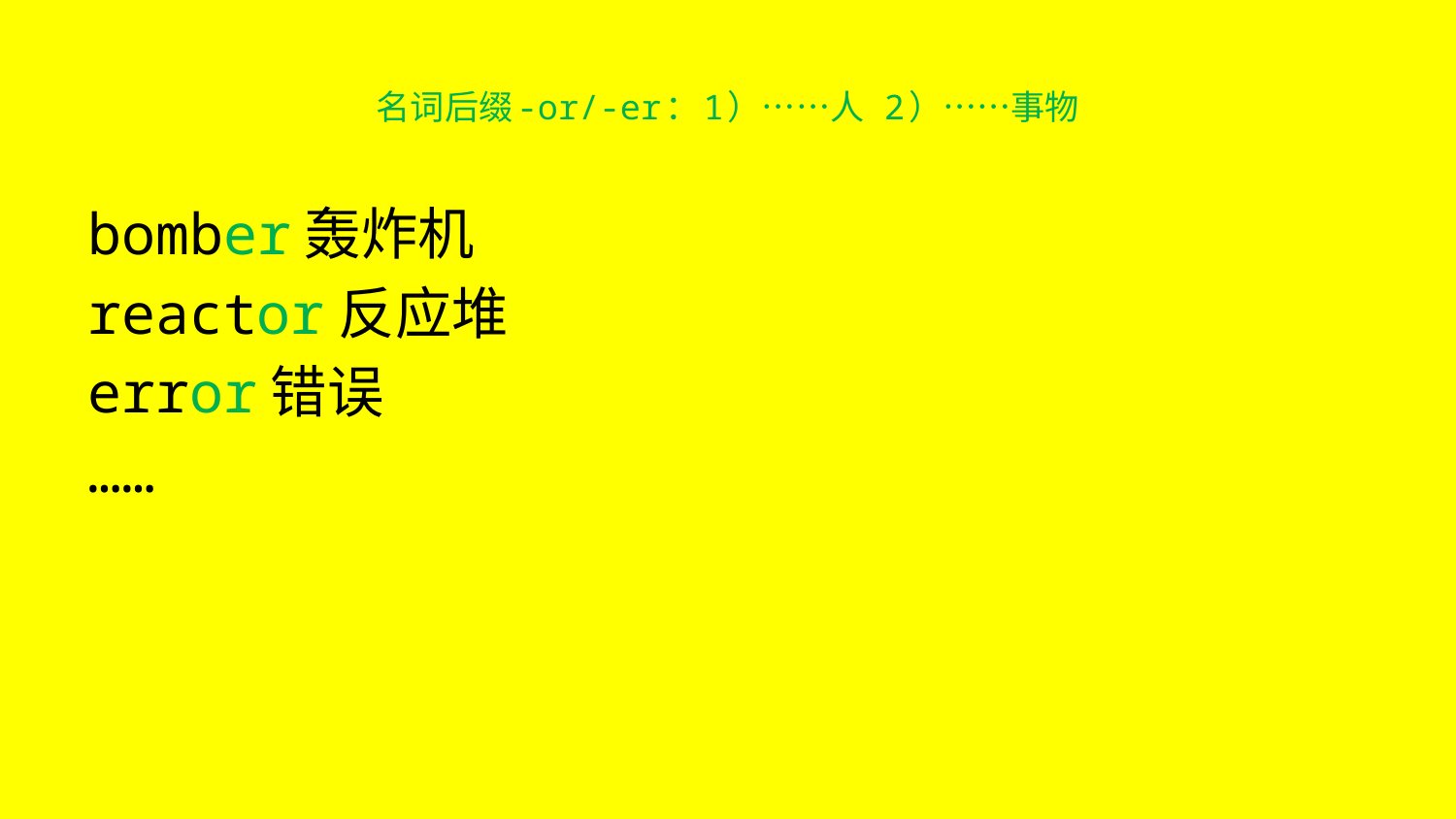

# 名词后缀-or/-er：1）……人  2）……事物
bomber轰炸机
reactor反应堆
error错误
……